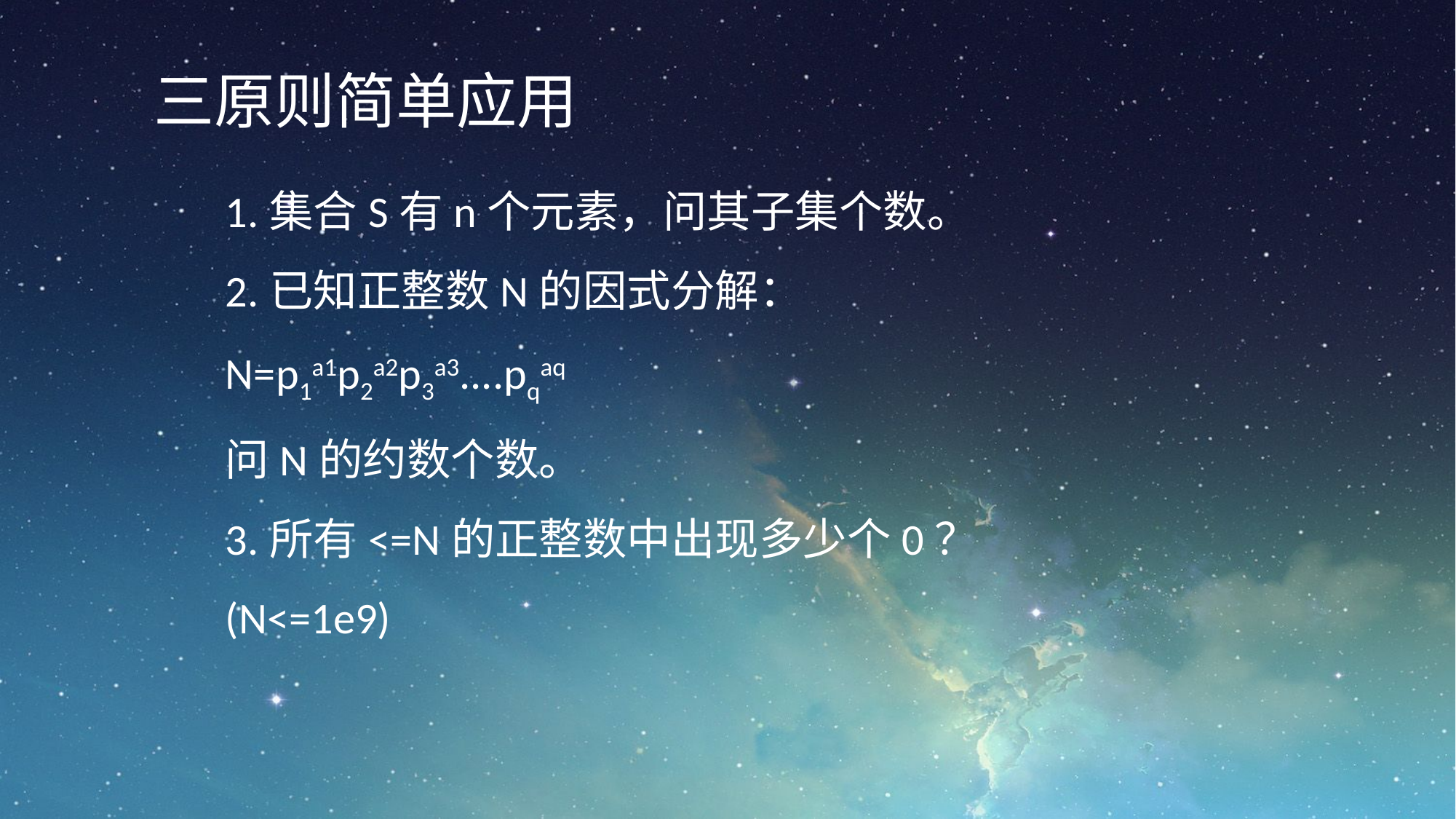

三原则简单应用
1.集合S有n个元素，问其子集个数。
2.已知正整数N的因式分解：
N=p1a1p2a2p3a3....pqaq
问N的约数个数。
3.所有<=N的正整数中出现多少个0？
(N<=1e9)